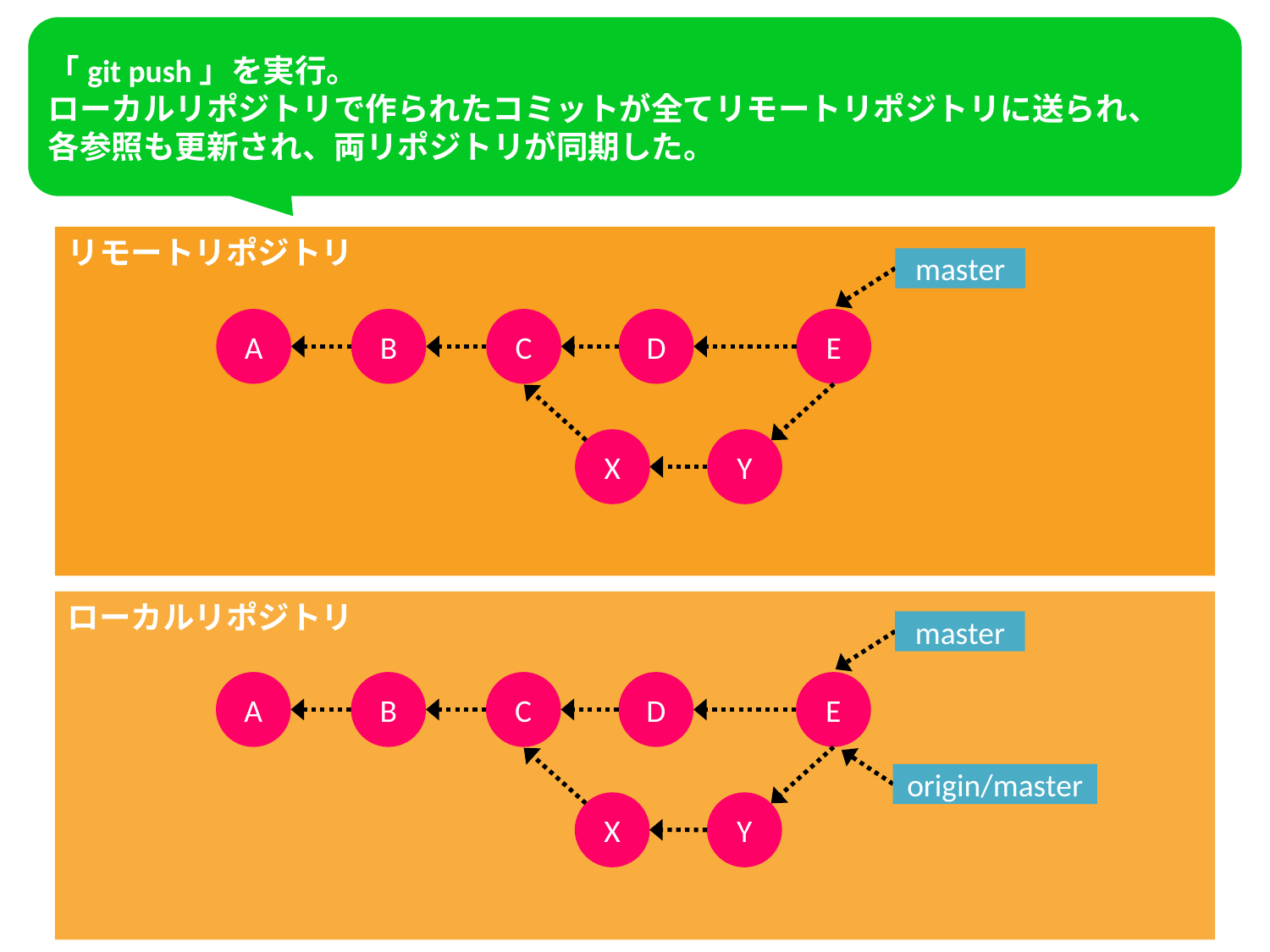

「git push」を実行。
ローカルリポジトリで作られたコミットが全てリモートリポジトリに送られ、
各参照も更新され、両リポジトリが同期した。

リモートリポジトリ
master
A
B
C
D
E
X
Y
ローカルリポジトリ
master
A
B
C
D
E
origin/master
X
Y